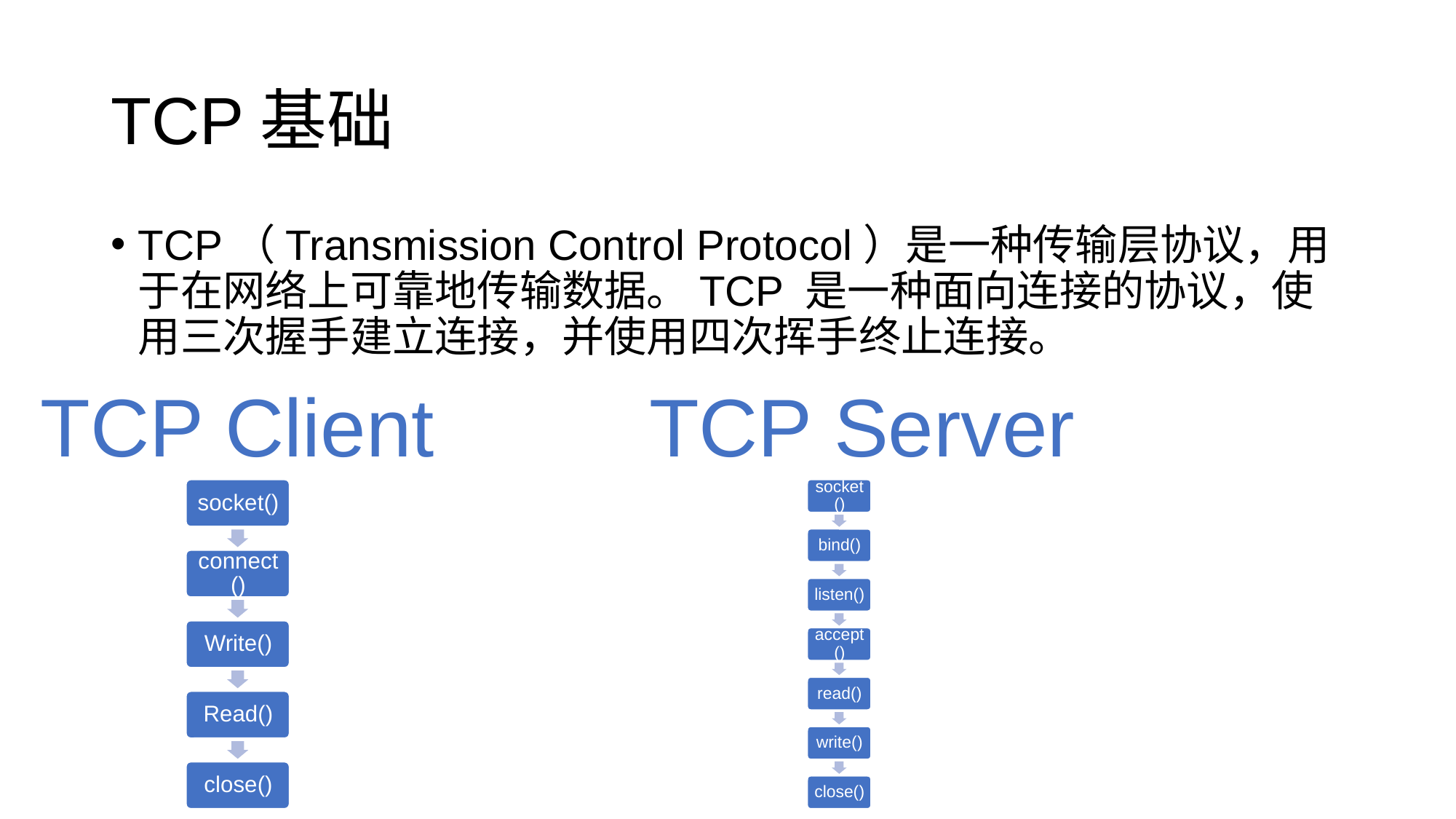

# TCP基础
TCP（Transmission Control Protocol）是一种传输层协议，用于在网络上可靠地传输数据。TCP 是一种面向连接的协议，使用三次握手建立连接，并使用四次挥手终止连接。

TCP Client
TCP Server
socket()

bind()

listen()

accept()

read()

write()

close()
socket()

connect()

Write()

Read()

close()